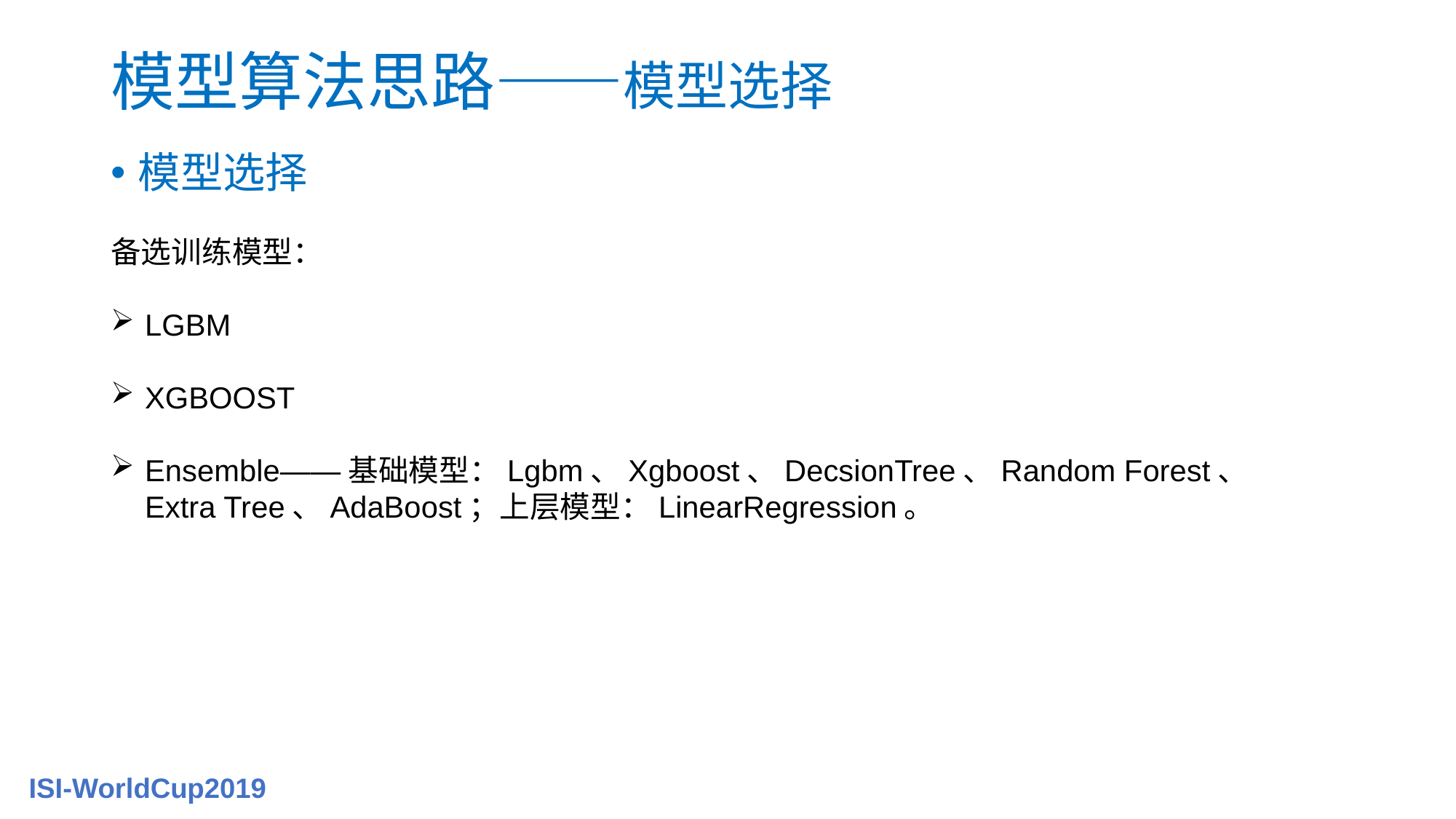

# 模型算法思路——模型选择
模型选择
备选训练模型：

LGBM

XGBOOST

Ensemble——基础模型：Lgbm、Xgboost、DecsionTree、Random Forest、Extra Tree、AdaBoost；上层模型：LinearRegression。
ISI-WorldCup2019